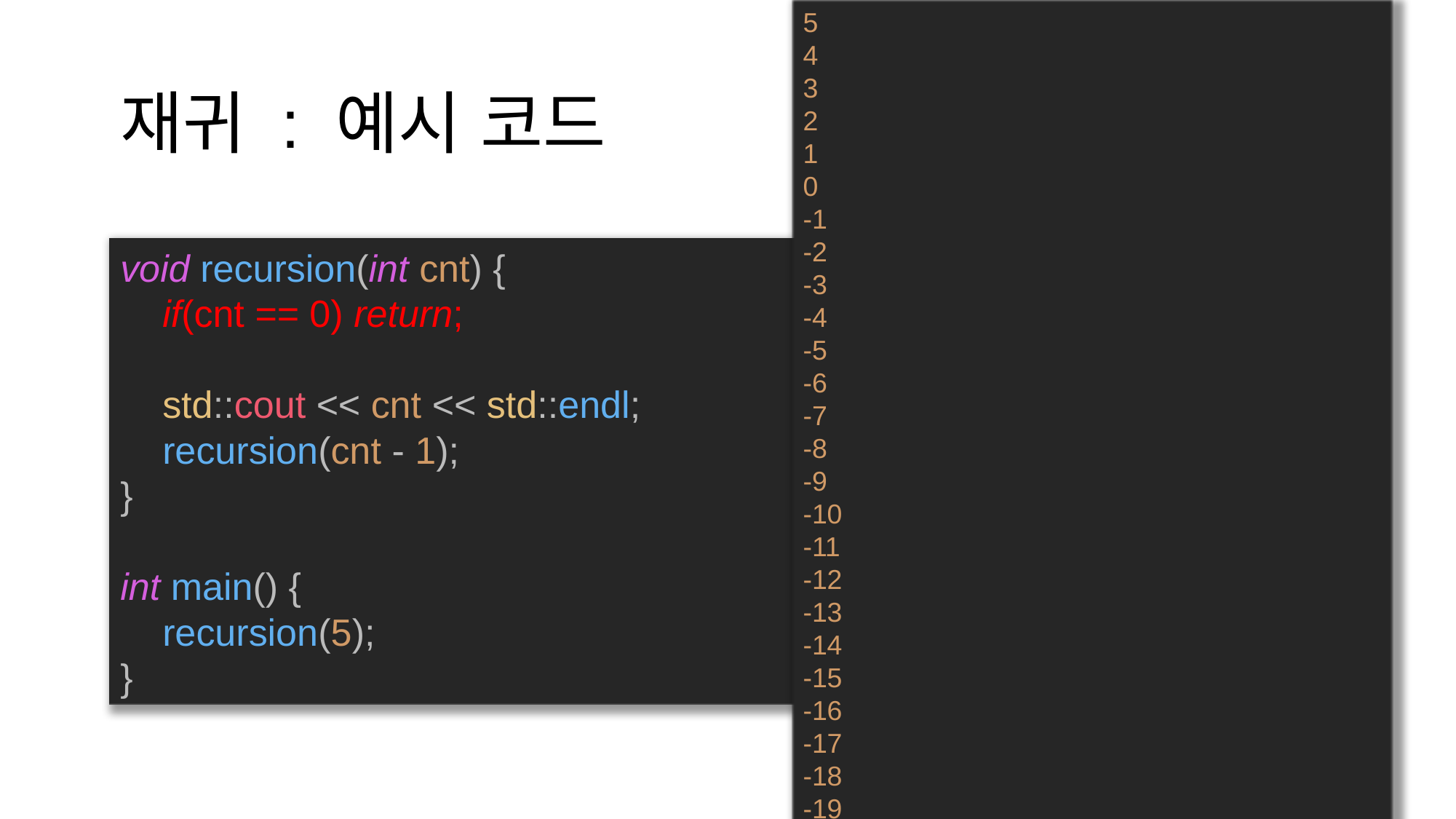

5
4
3
2
1
0
-1
-2
-3
-4
-5
-6
-7
-8
-9
-10
-11
-12
-13
-14
-15
-16
-17
-18
-19
재귀 : 예시 코드
void recursion(int cnt) {
    if(cnt == 0) return;
    std::cout << cnt << std::endl;
    recursion(cnt - 1);
}
int main() {
    recursion(5);
}